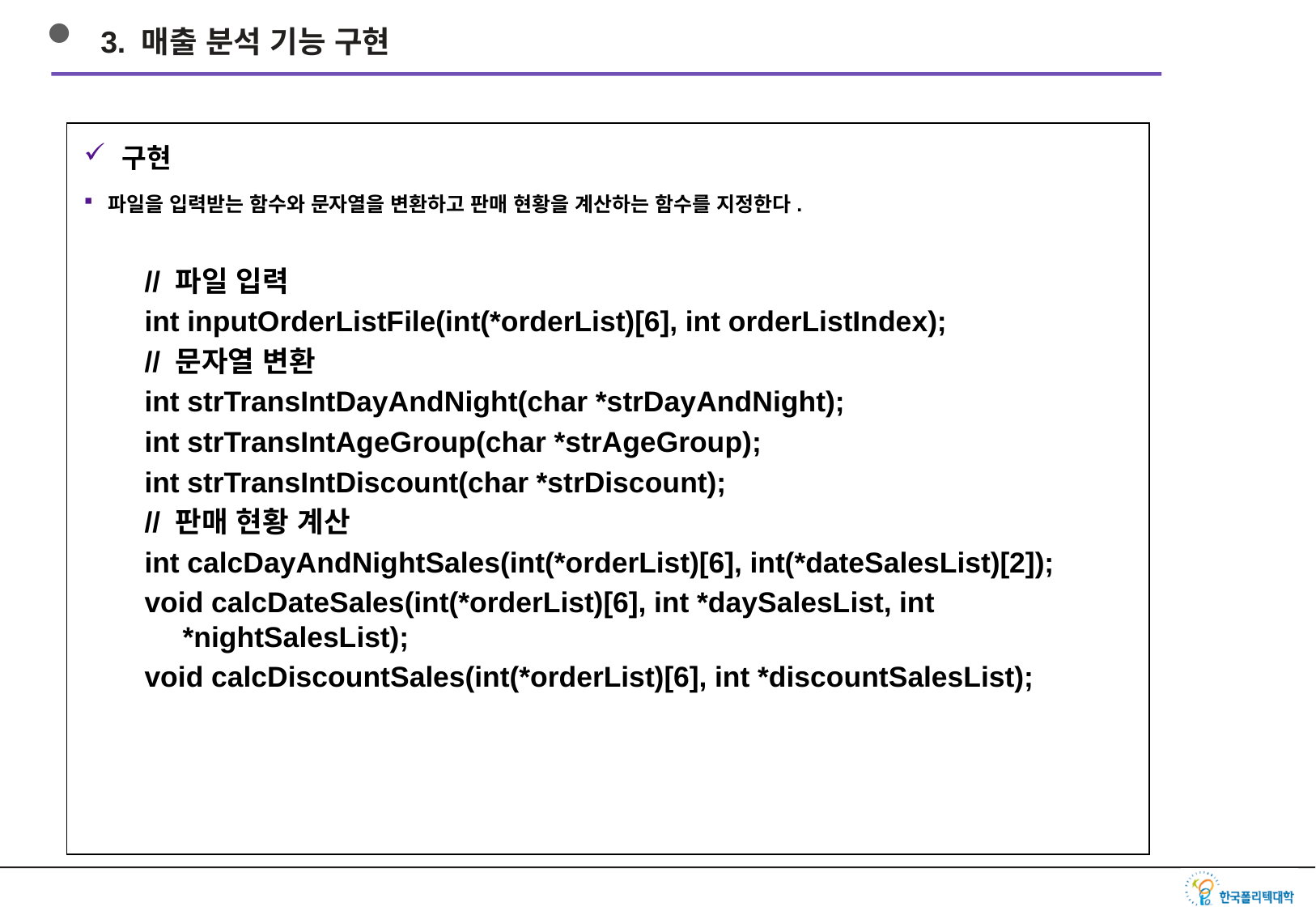

3. 매출 분석 기능 구현
구현
파일을 입력받는 함수와 문자열을 변환하고 판매 현황을 계산하는 함수를 지정한다.

// 파일 입력
int inputOrderListFile(int(*orderList)[6], int orderListIndex);
// 문자열 변환
int strTransIntDayAndNight(char *strDayAndNight);
int strTransIntAgeGroup(char *strAgeGroup);
int strTransIntDiscount(char *strDiscount);
// 판매 현황 계산
int calcDayAndNightSales(int(*orderList)[6], int(*dateSalesList)[2]);
void calcDateSales(int(*orderList)[6], int *daySalesList, int *nightSalesList);
void calcDiscountSales(int(*orderList)[6], int *discountSalesList);